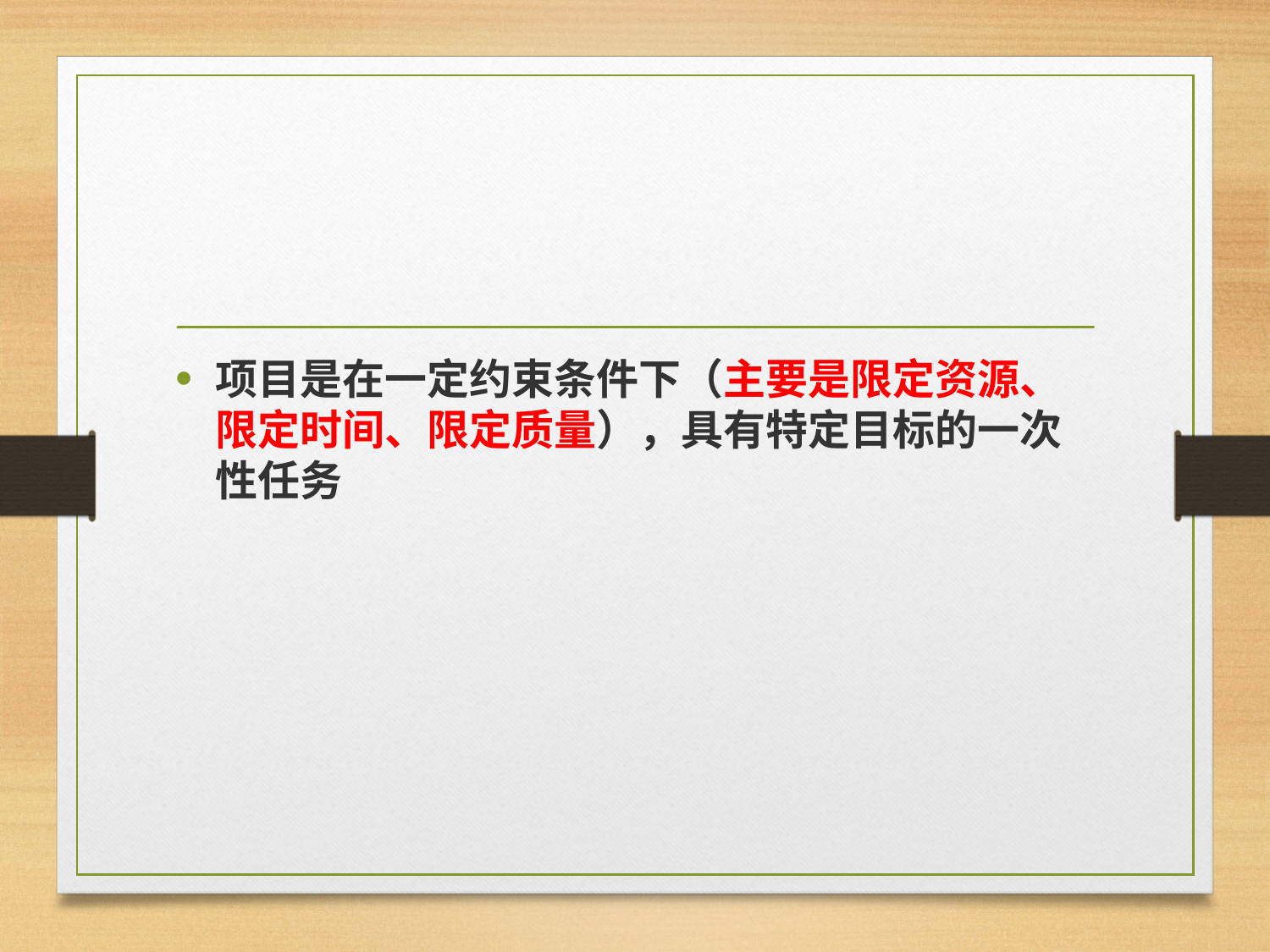

项目是在一定约束条件下（主要是限定资源、限定时间、限定质量），具有特定目标的一次性任务